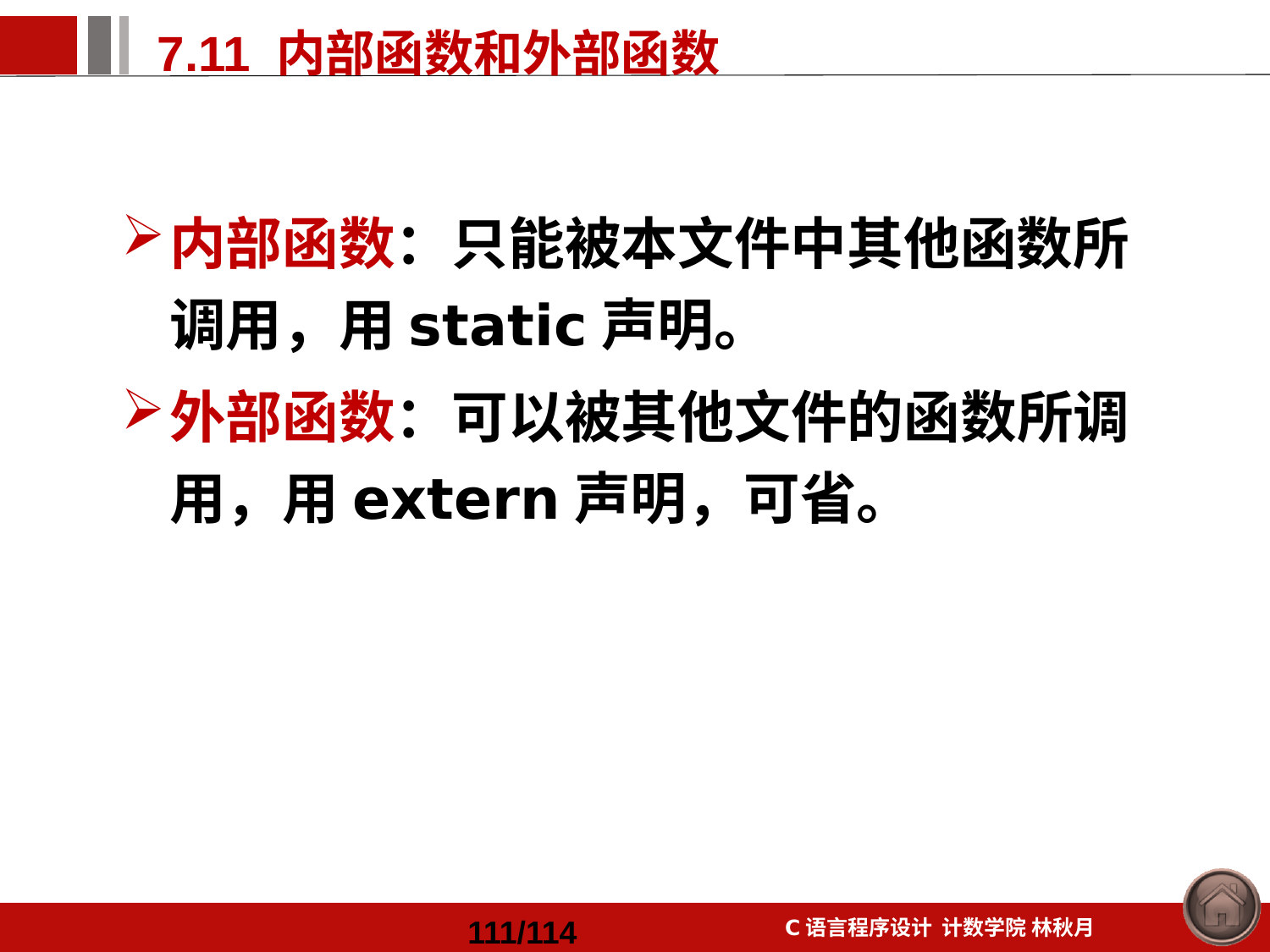

内部函数：只能被本文件中其他函数所调用，用static声明。
外部函数：可以被其他文件的函数所调用，用extern声明，可省。